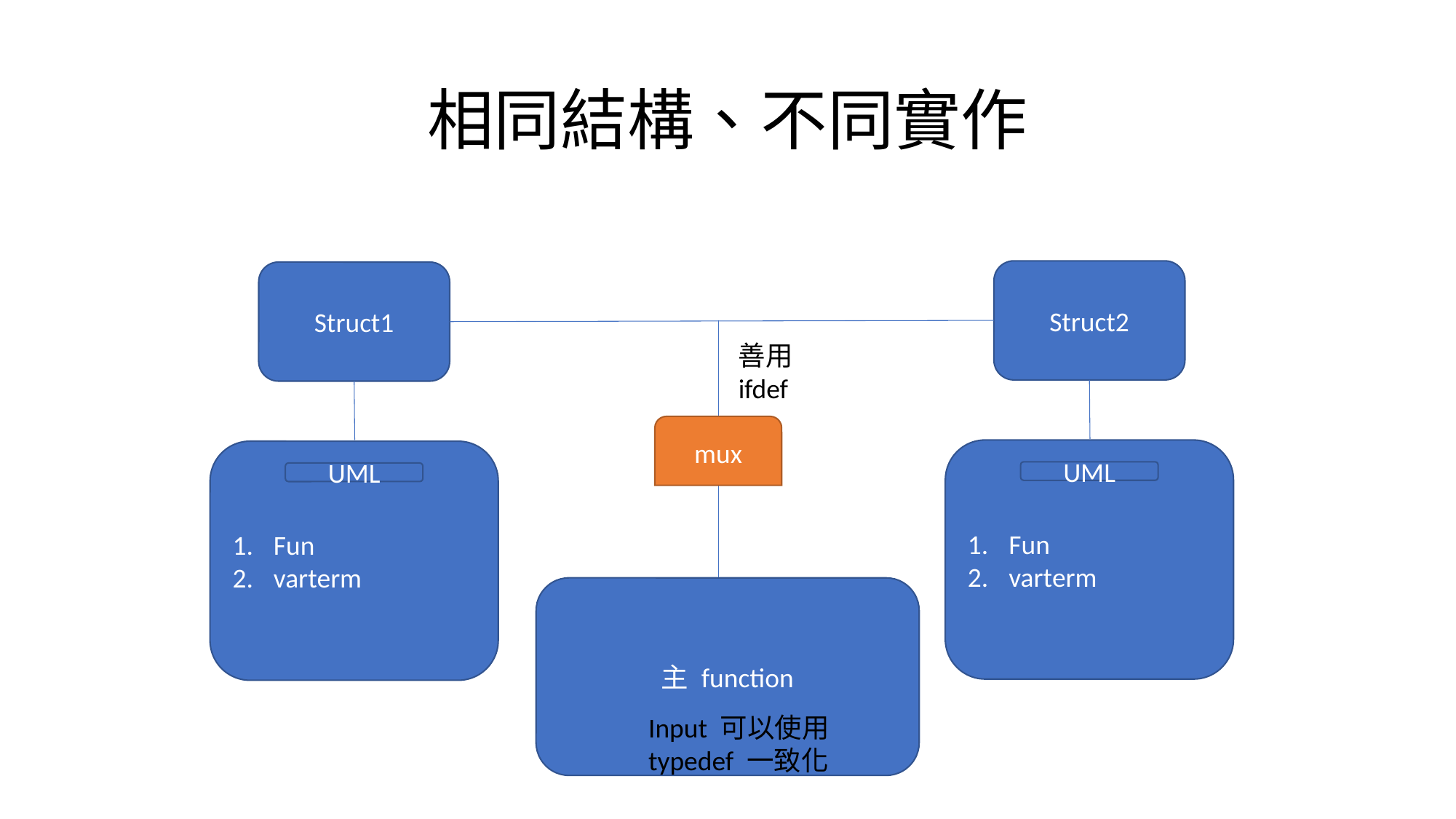

# 相同結構、不同實作
Struct2
Struct1
善用ifdef
mux
Fun
varterm
Fun
varterm
UML
UML
主 function
Input 可以使用typedef 一致化